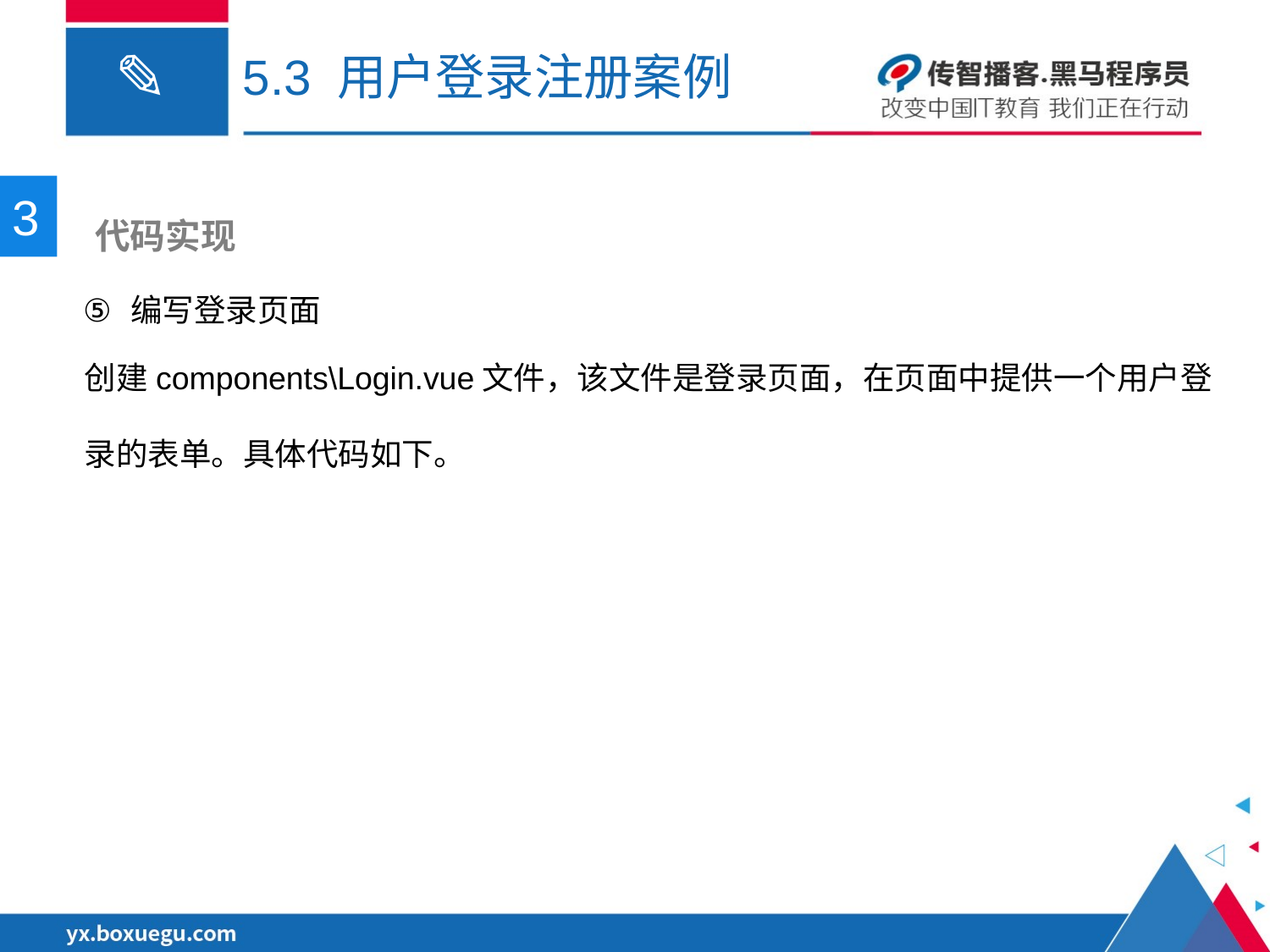

# 5.3 用户登录注册案例

3
  代码实现
编写登录页面
创建components\Login.vue文件，该文件是登录页面，在页面中提供一个用户登录的表单。具体代码如下。